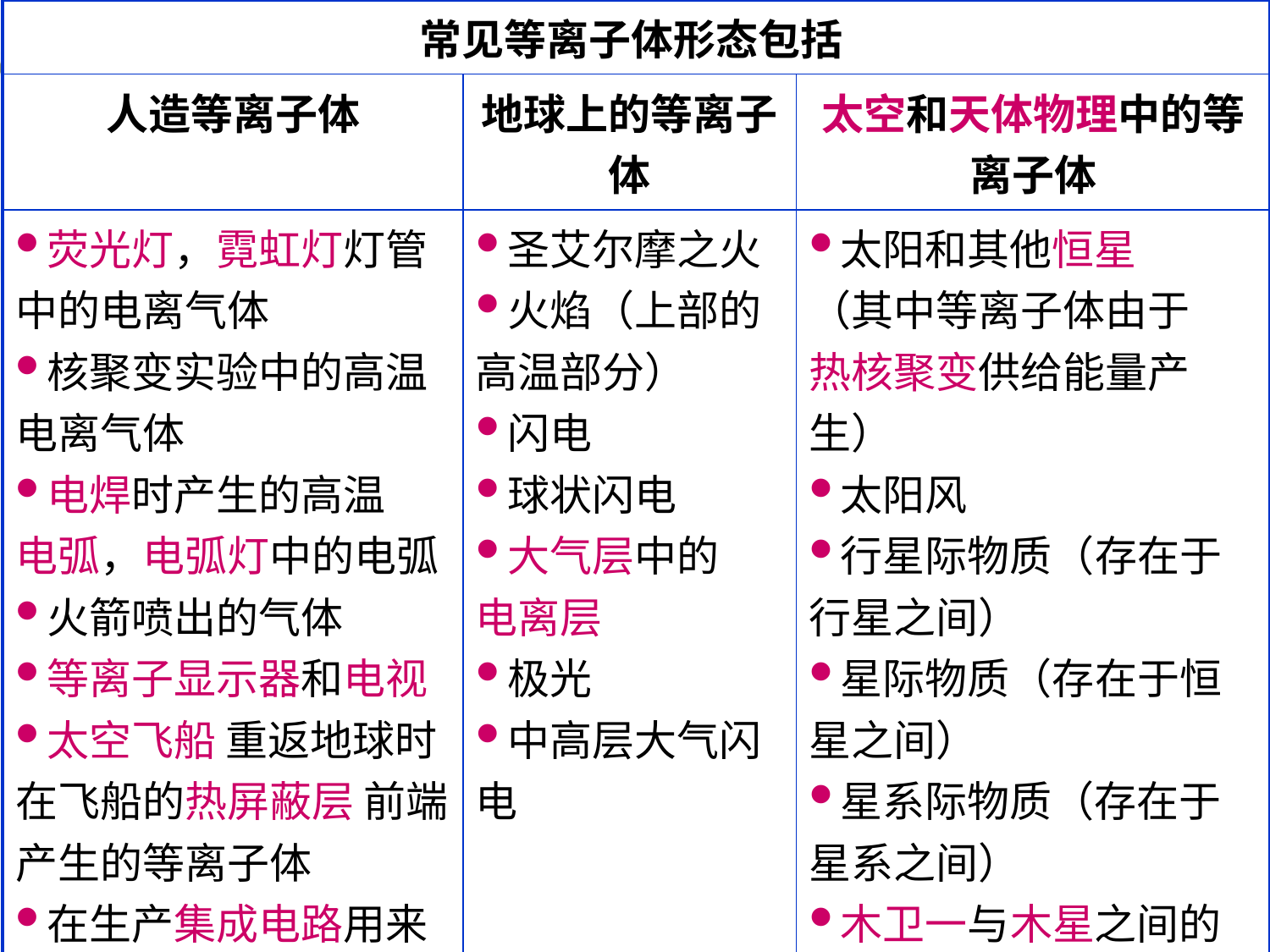

| 常见等离子体形态包括 |  |  |
| --- | --- | --- |
| 人造等离子体 | 地球上的等离子体 | 太空和天体物理中的等离子体 |
| 荧光灯，霓虹灯灯管中的电离气体 核聚变实验中的高温电离气体 电焊时产生的高温电弧，电弧灯中的电弧 火箭喷出的气体 等离子显示器和电视 太空飞船 重返地球时在飞船的热屏蔽层 前端产生的等离子体 在生产集成电路用来蚀刻电介质层的等离子体 等离子球 | 圣艾尔摩之火 火焰（上部的高温部分） 闪电 球状闪电 大气层中的电离层 极光 中高层大气闪电 | 太阳和其他恒星 （其中等离子体由于热核聚变供给能量产生） 太阳风 行星际物质（存在于行星之间） 星际物质（存在于恒星之间） 星系际物质（存在于星系之间） 木卫一与木星之间的流量管 吸积盘 星际星云 |